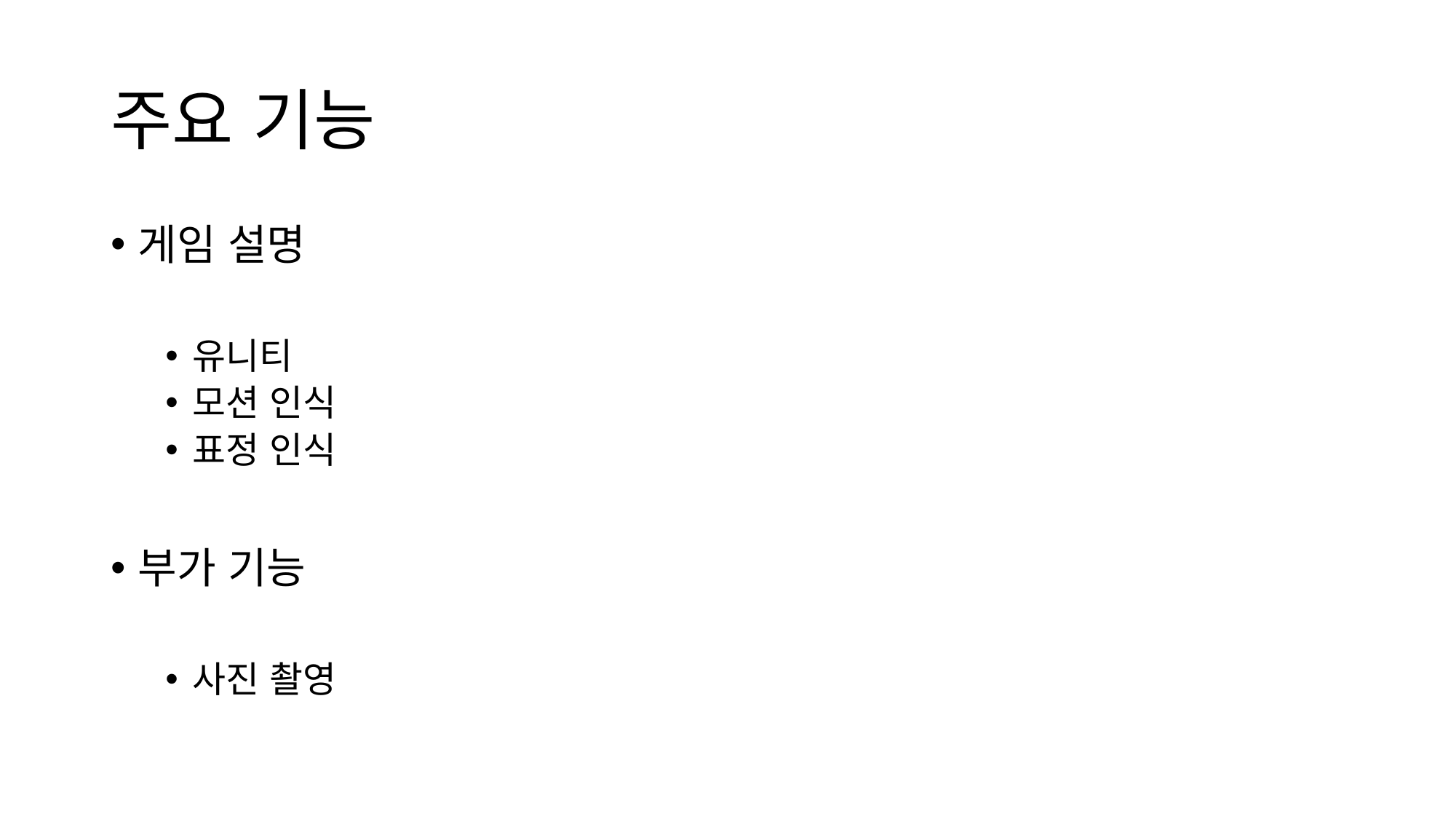

# 주요 기능
게임 설명

유니티
모션 인식
표정 인식

부가 기능

사진 촬영